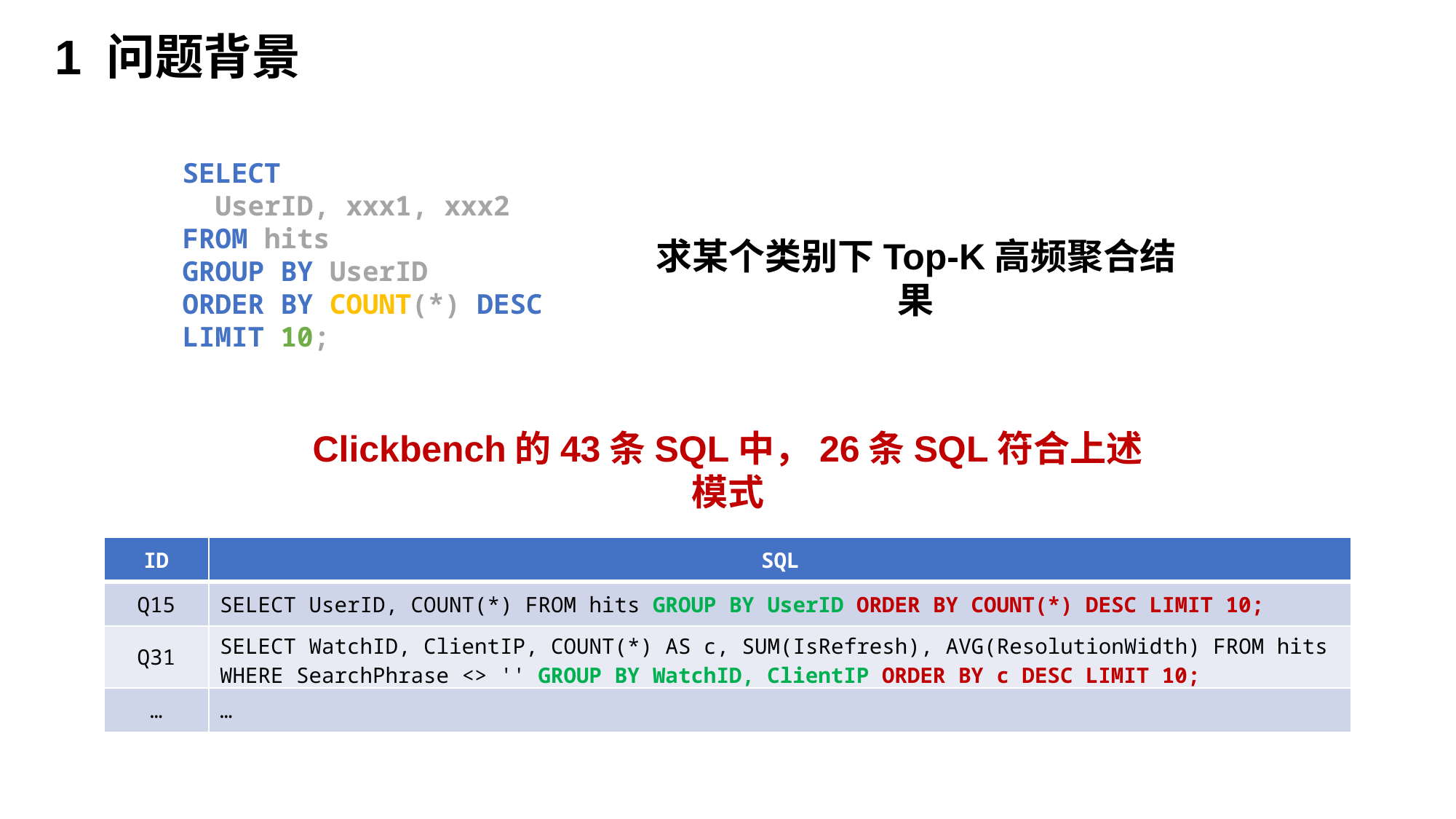

1 问题背景
SELECT
  UserID, xxx1, xxx2
FROM hits
GROUP BY UserID
ORDER BY COUNT(*) DESC
LIMIT 10;
求某个类别下Top-K高频聚合结果
Clickbench的43条SQL中，26条SQL符合上述模式
| ID | SQL |
| --- | --- |
| Q15 | SELECT UserID, COUNT(\*) FROM hits GROUP BY UserID ORDER BY COUNT(\*) DESC LIMIT 10; |
| Q31 | SELECT WatchID, ClientIP, COUNT(\*) AS c, SUM(IsRefresh), AVG(ResolutionWidth) FROM hits WHERE SearchPhrase <> '' GROUP BY WatchID, ClientIP ORDER BY c DESC LIMIT 10; |
| … | … |